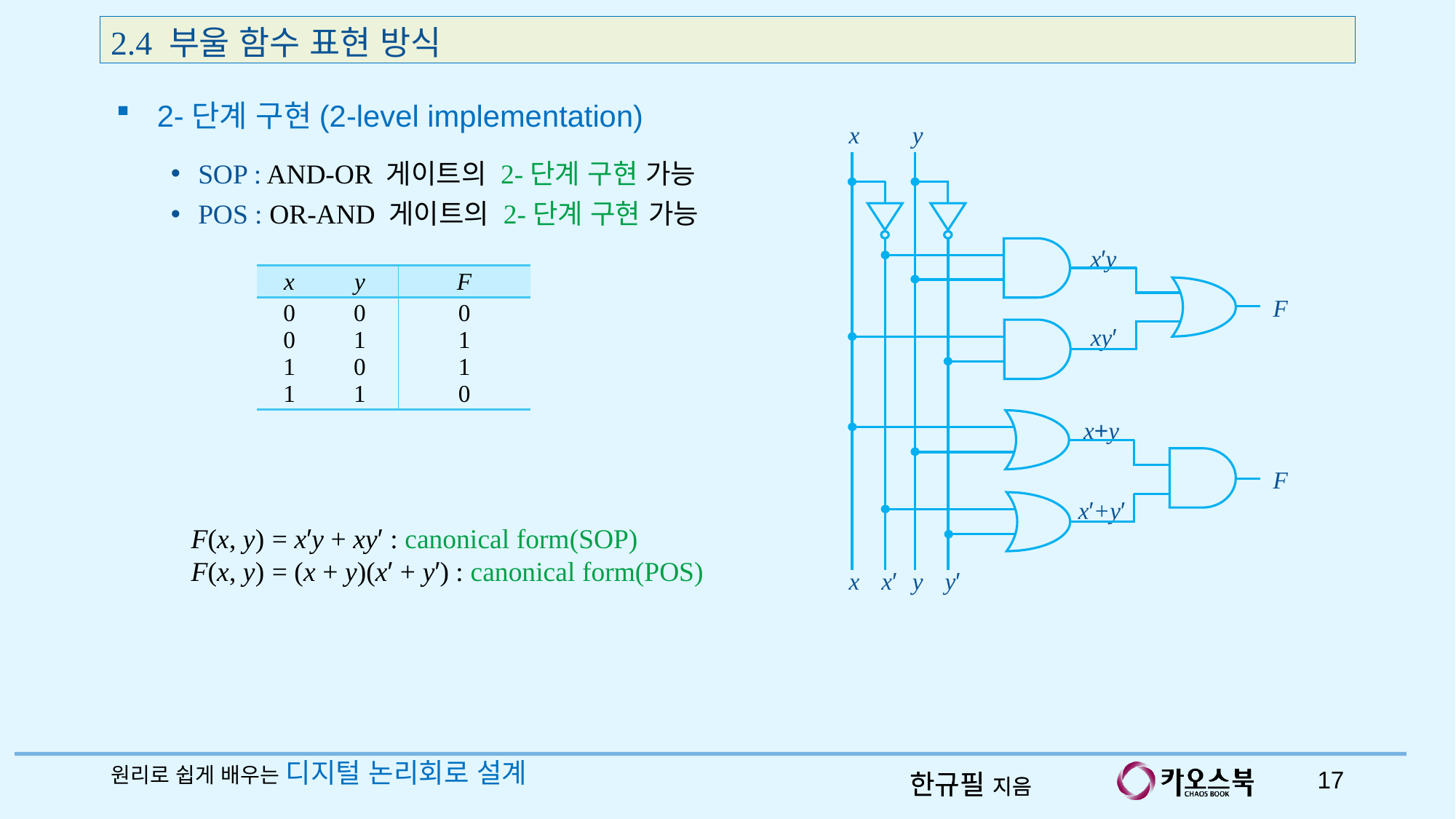

2.4 부울 함수 표현 방식
2-단계 구현(2-level implementation)
x
y

x′y

F
xy′

x+y

F
x′+y′

x
x′
y
y′
SOP : AND-OR 게이트의 2-단계 구현 가능
POS : OR-AND 게이트의 2-단계 구현 가능
| x | y | F |
| --- | --- | --- |
| 0 0 1 1 | 0 1 0 1 | 0 1 1 0 |
F(x, y) = x′y + xy′ : canonical form(SOP)
F(x, y) = (x + y)(x′ + y′) : canonical form(POS)
원리로 쉽게 배우는 디지털 논리회로 설계
17